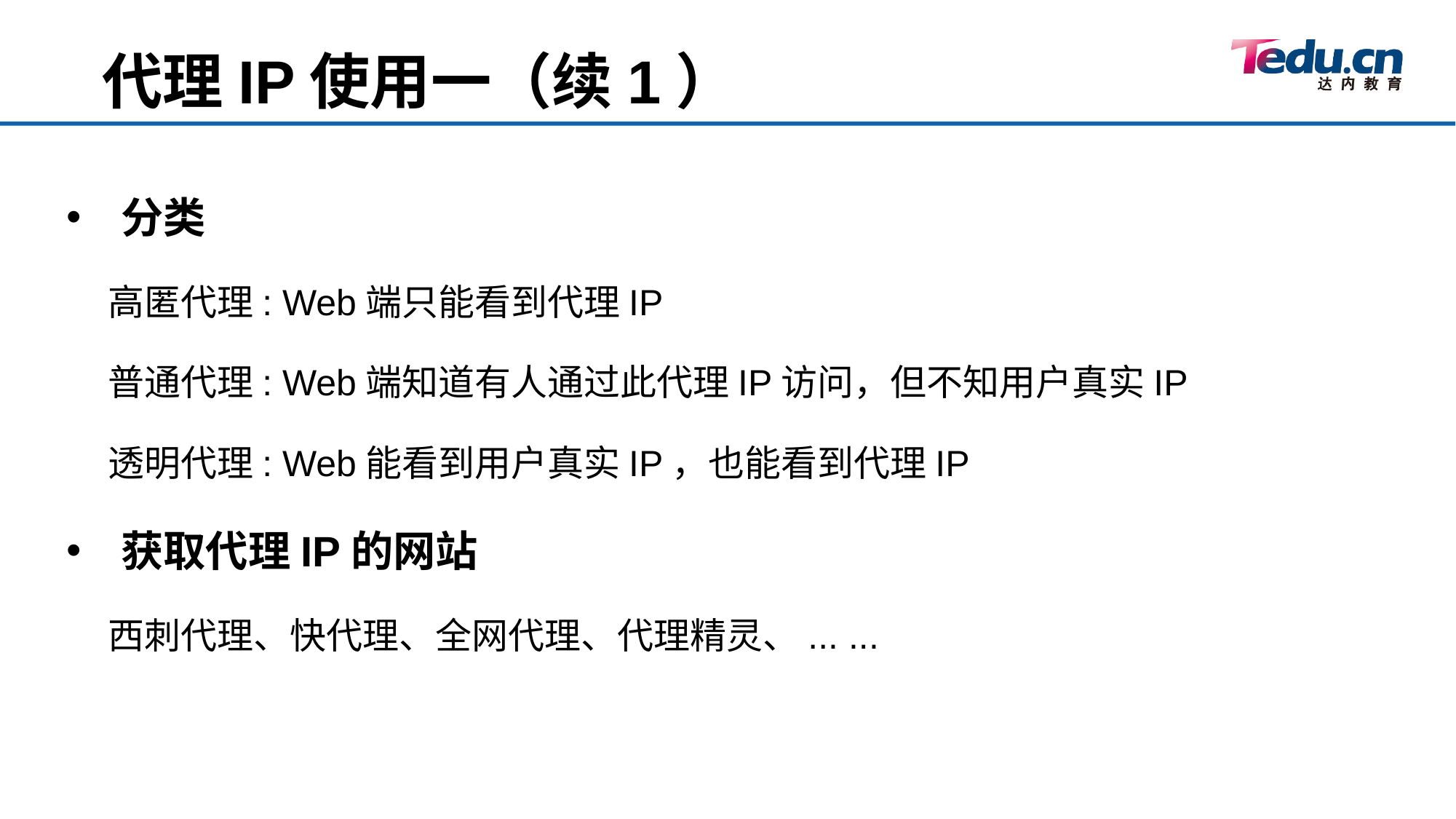

代理IP使用一（续1）
分类
    高匿代理: Web端只能看到代理IP
    普通代理: Web端知道有人通过此代理IP访问，但不知用户真实IP
    透明代理: Web能看到用户真实IP，也能看到代理IP
获取代理IP的网站
    西刺代理、快代理、全网代理、代理精灵、... ...